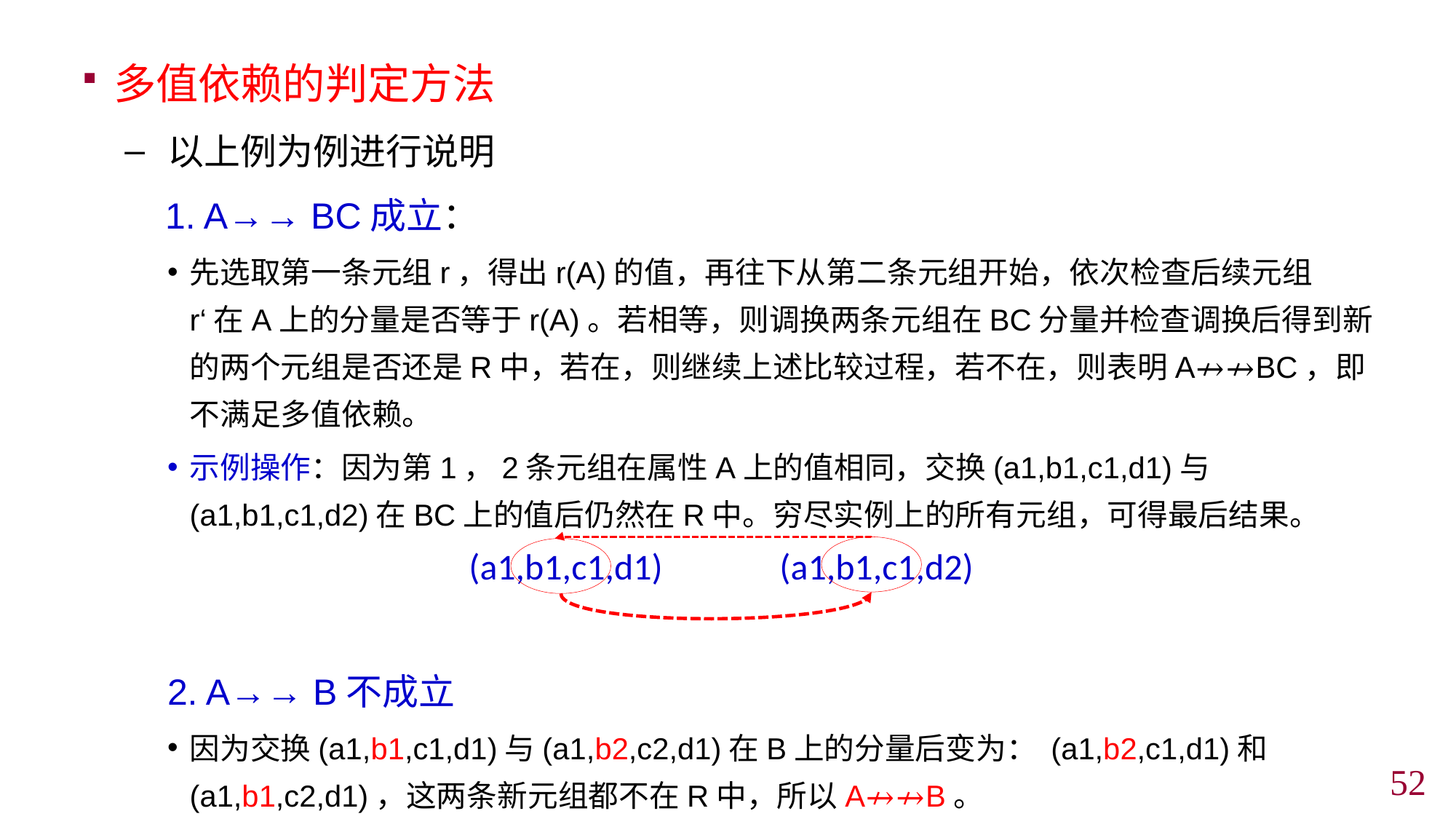

多值依赖的判定方法
以上例为例进行说明
    1. A→→ BC成立：
先选取第一条元组r，得出r(A)的值，再往下从第二条元组开始，依次检查后续元组r‘在A上的分量是否等于r(A)。若相等，则调换两条元组在BC分量并检查调换后得到新的两个元组是否还是R中，若在，则继续上述比较过程，若不在，则表明A↛↛BC，即不满足多值依赖。
示例操作：因为第1，2条元组在属性A上的值相同，交换(a1,b1,c1,d1)与(a1,b1,c1,d2)在BC上的值后仍然在R中。穷尽实例上的所有元组，可得最后结果。

2. A→→ B不成立
因为交换(a1,b1,c1,d1)与(a1,b2,c2,d1)在B上的分量后变为： (a1,b2,c1,d1)和(a1,b1,c2,d1)，这两条新元组都不在R中，所以A↛↛B。

(a1,b1,c1,d1)
(a1,b1,c1,d2)

52